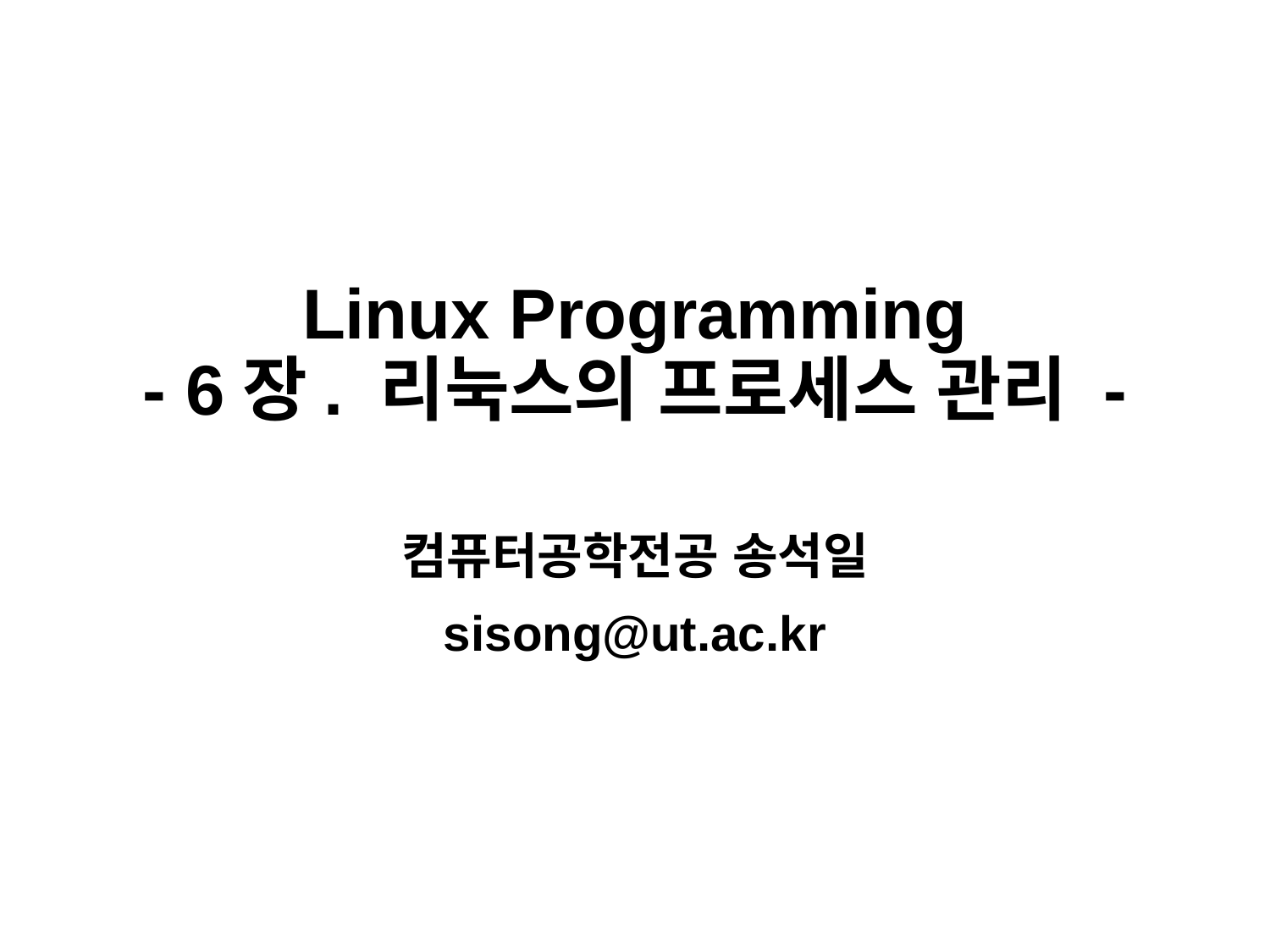

# Linux Programming - 6장. 리눅스의 프로세스 관리 -
컴퓨터공학전공 송석일
sisong@ut.ac.kr